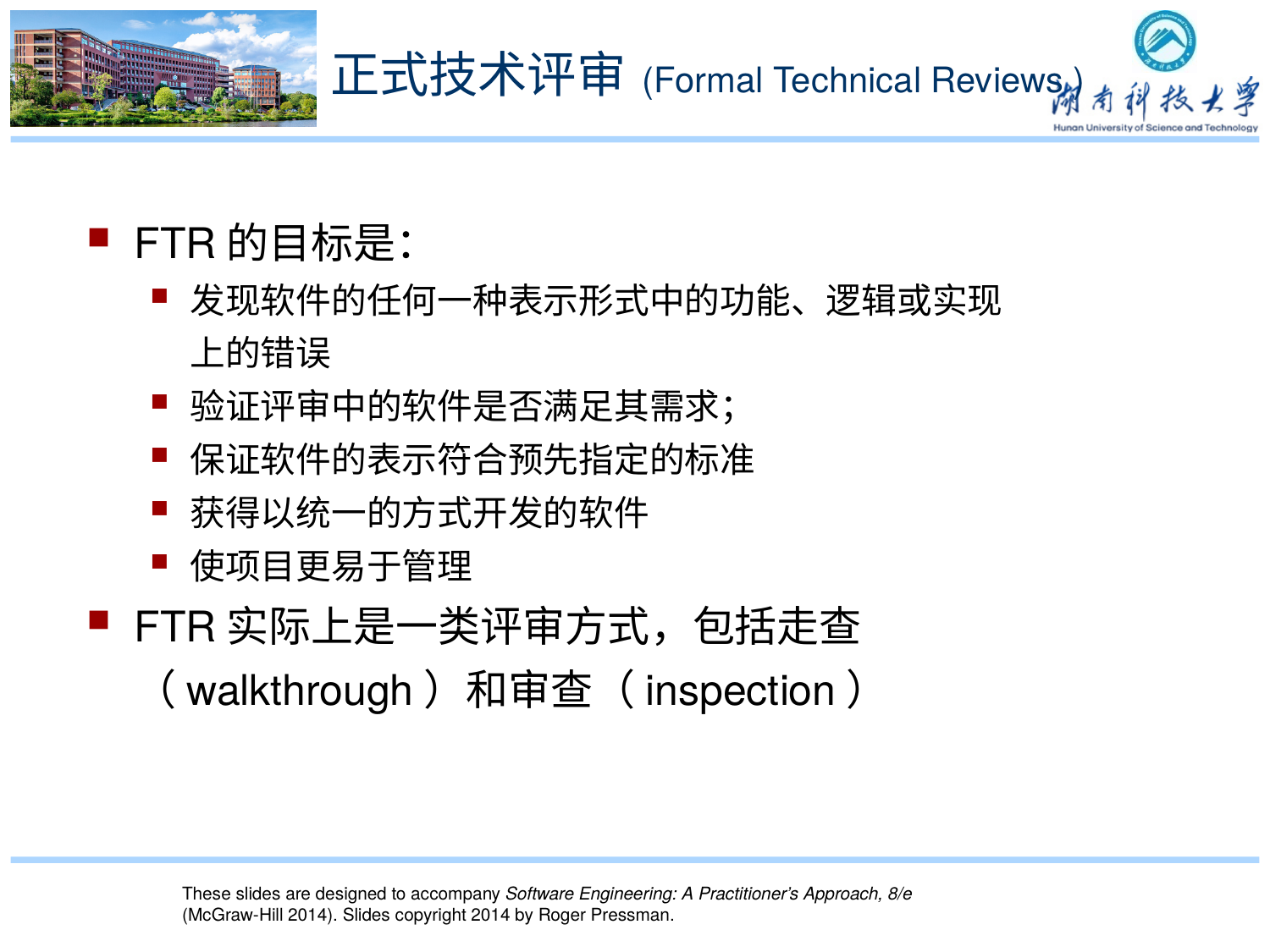

These slides are designed to accompany Software Engineering: A Practitioner’s Approach, 8/e (McGraw-Hill 2014). Slides copyright 2014 by Roger Pressman.
# 正式技术评审 (Formal Technical Reviews )
FTR的目标是：
发现软件的任何一种表示形式中的功能、逻辑或实现上的错误
验证评审中的软件是否满足其需求；
保证软件的表示符合预先指定的标准
获得以统一的方式开发的软件
使项目更易于管理
FTR实际上是一类评审方式，包括走查（walkthrough）和审查（inspection）
15